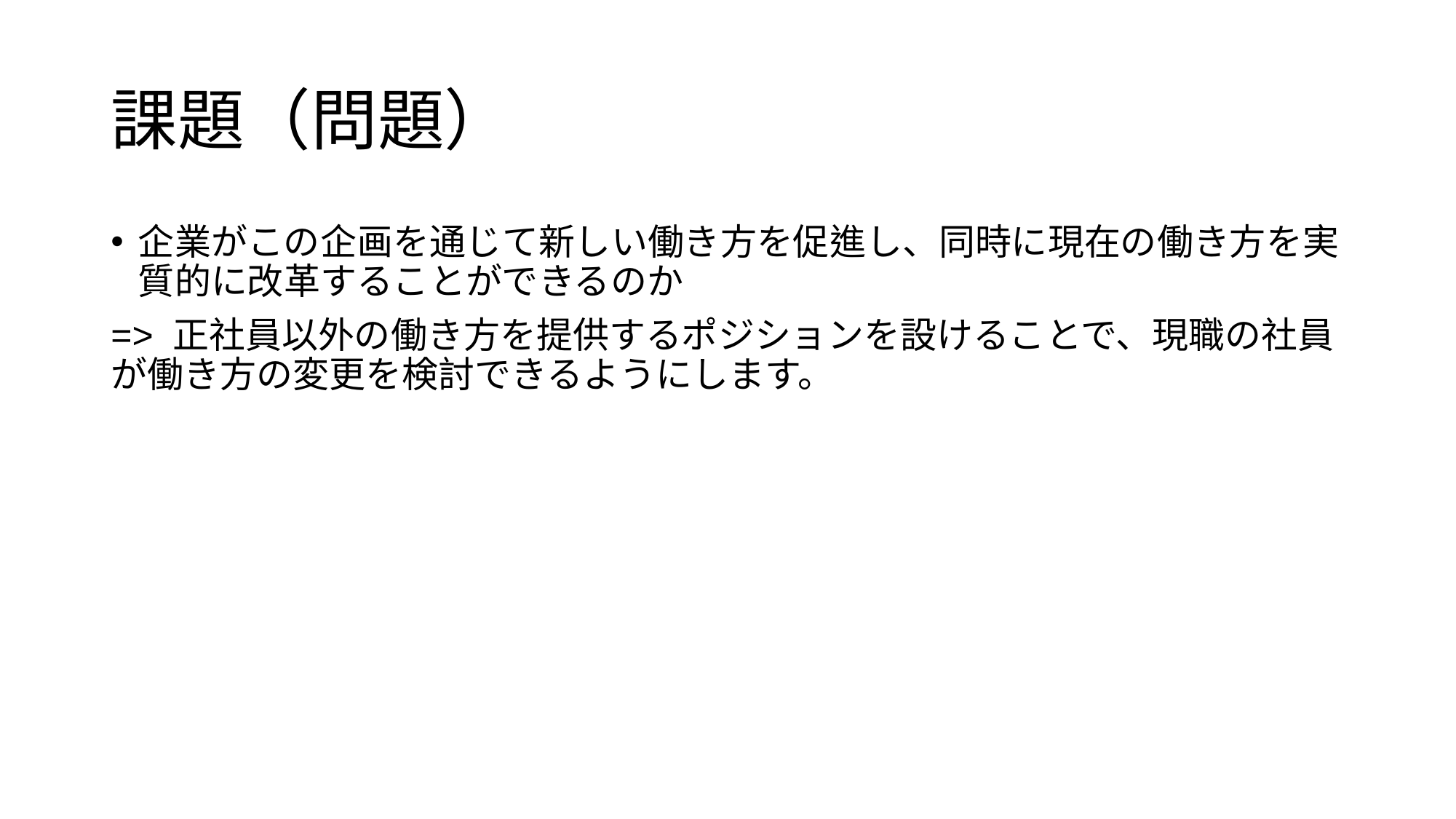

# 課題（問題）
企業がこの企画を通じて新しい働き方を促進し、同時に現在の働き方を実質的に改革することができるのか
=> 正社員以外の働き方を提供するポジションを設けることで、現職の社員が働き方の変更を検討できるようにします。